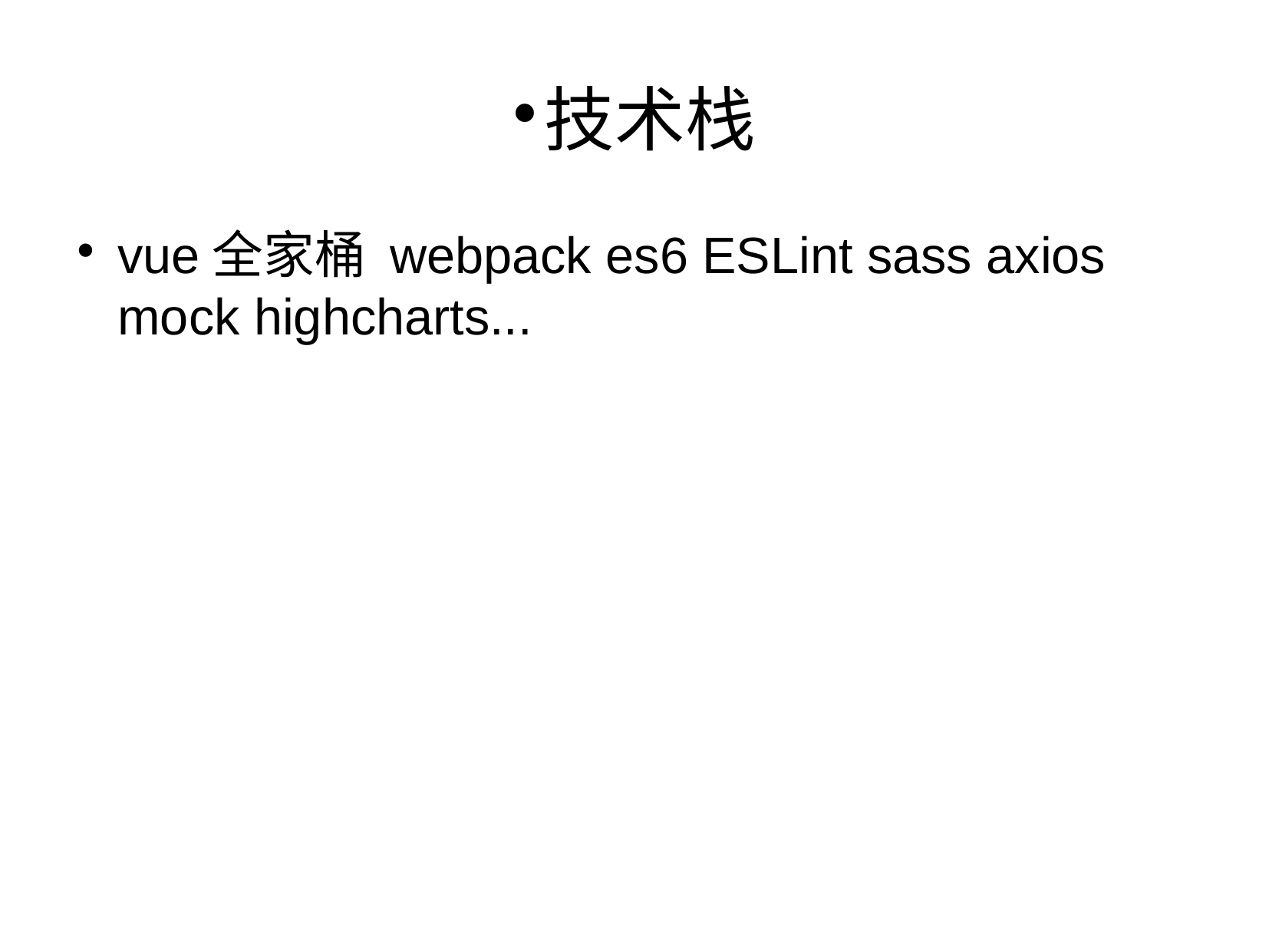

技术栈
vue全家桶 webpack es6 ESLint sass axios mock highcharts...